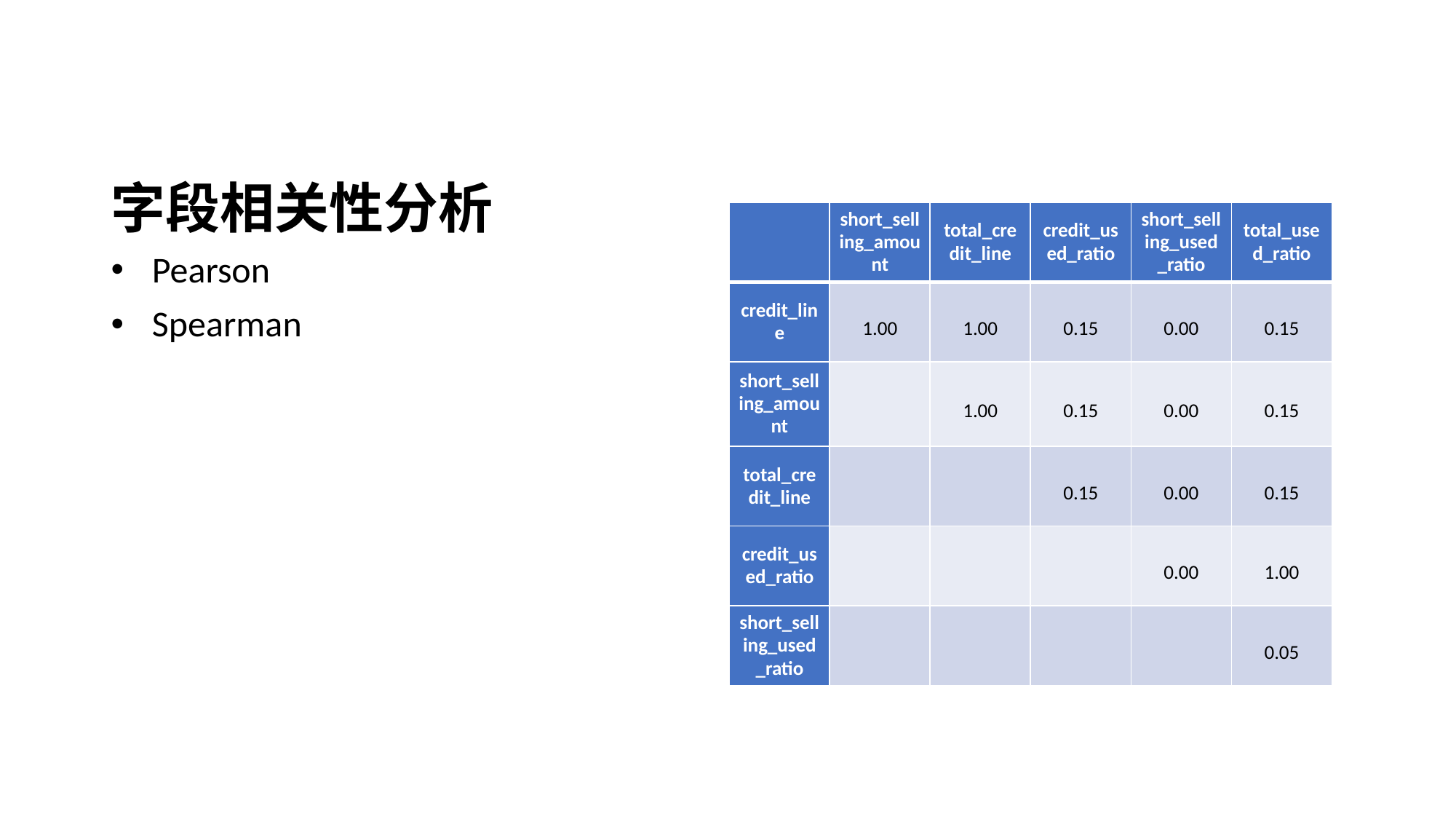

# 字段相关性分析
|  | short\_selling\_amount | total\_credit\_line | credit\_used\_ratio | short\_selling\_used\_ratio | total\_used\_ratio |
| --- | --- | --- | --- | --- | --- |
| credit\_line | 1.00 | 1.00 | 0.15 | 0.00 | 0.15 |
| short\_selling\_amount |  | 1.00 | 0.15 | 0.00 | 0.15 |
| total\_credit\_line |  |  | 0.15 | 0.00 | 0.15 |
| credit\_used\_ratio |  |  |  | 0.00 | 1.00 |
| short\_selling\_used\_ratio |  |  |  |  | 0.05 |
Pearson
Spearman